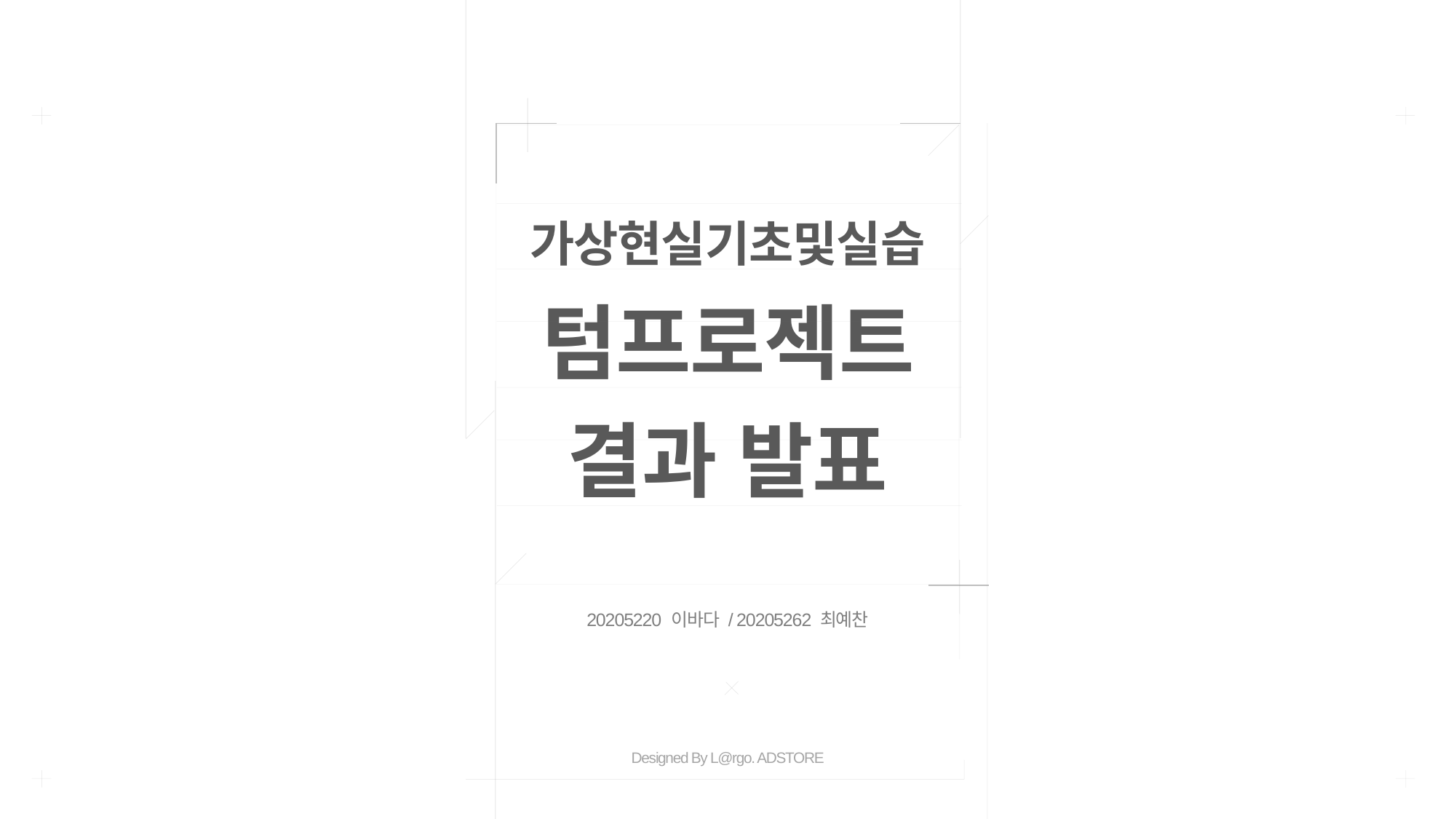

# 가상현실기초및실습 텀프로젝트 결과 발표
20205220 이바다 / 20205262 최예찬
Designed By L@rgo. ADSTORE